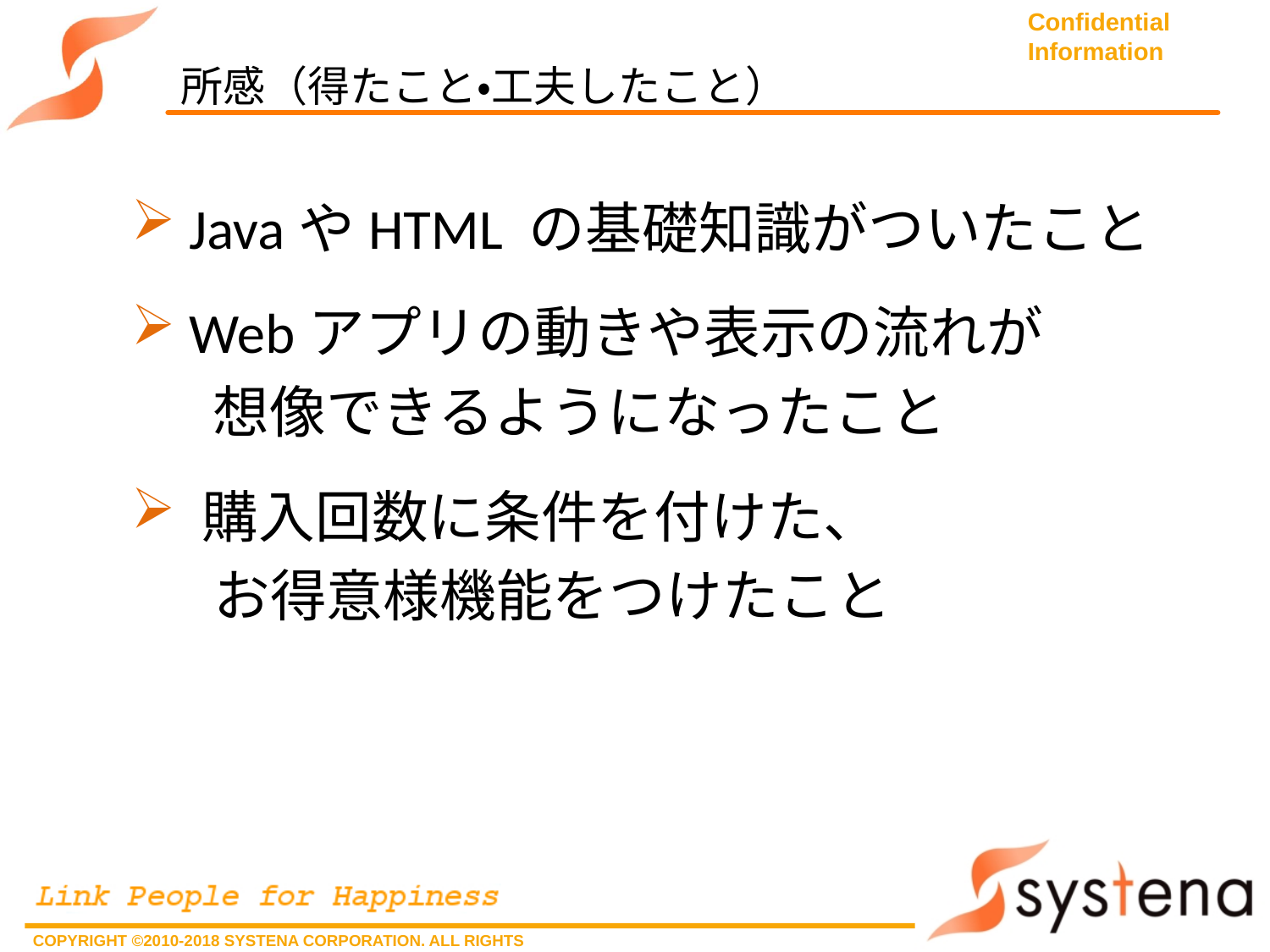

# 所感（得たこと・工夫したこと）
 JavaやHTML の基礎知識がついたこと

 Webアプリの動きや表示の流れが
　  想像できるようになったこと

 購入回数に条件を付けた、
 　お得意様機能をつけたこと